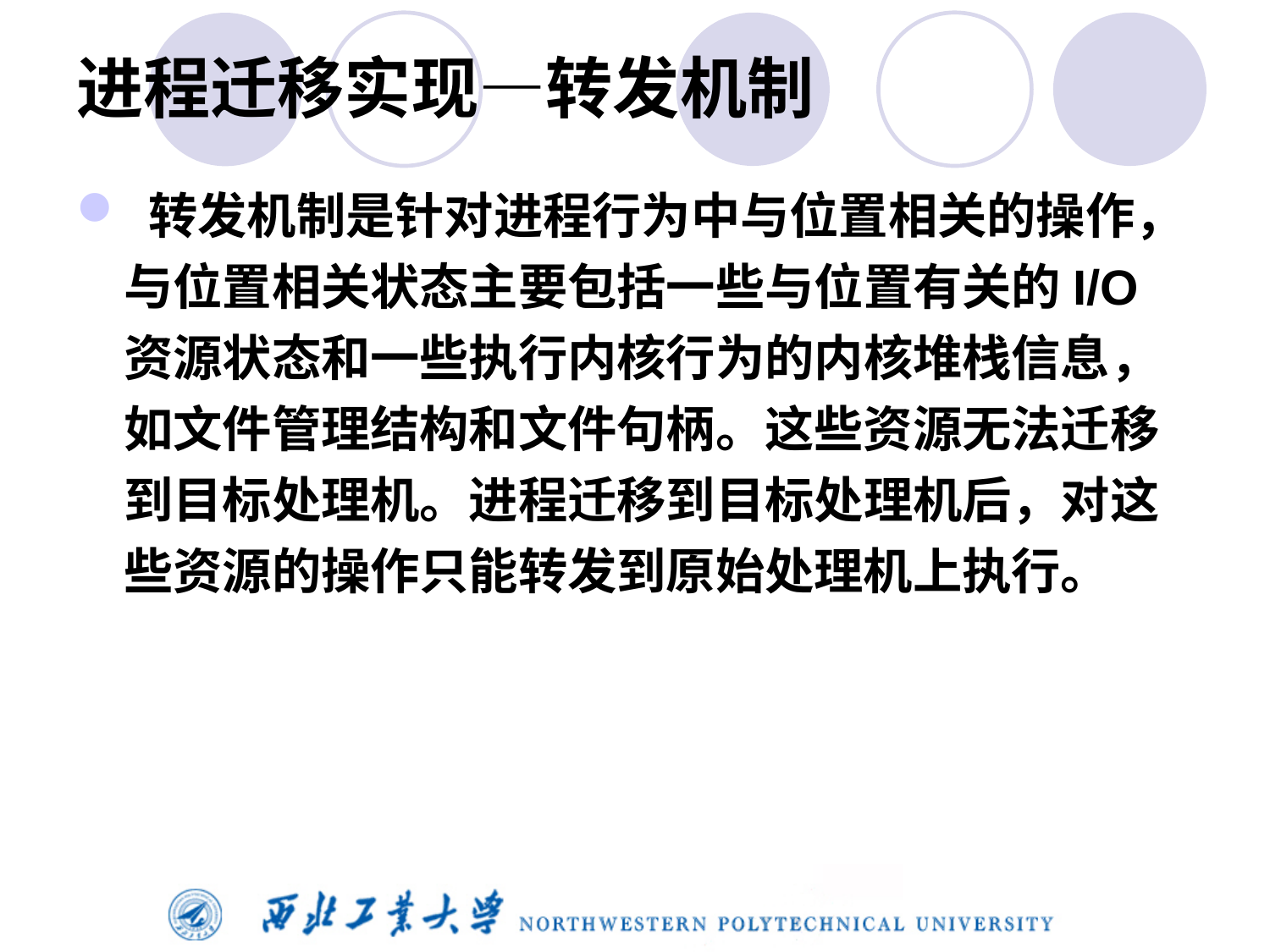

# 进程迁移实现—转发机制
 转发机制是针对进程行为中与位置相关的操作，与位置相关状态主要包括一些与位置有关的I/O资源状态和一些执行内核行为的内核堆栈信息，如文件管理结构和文件句柄。这些资源无法迁移到目标处理机。进程迁移到目标处理机后，对这些资源的操作只能转发到原始处理机上执行。